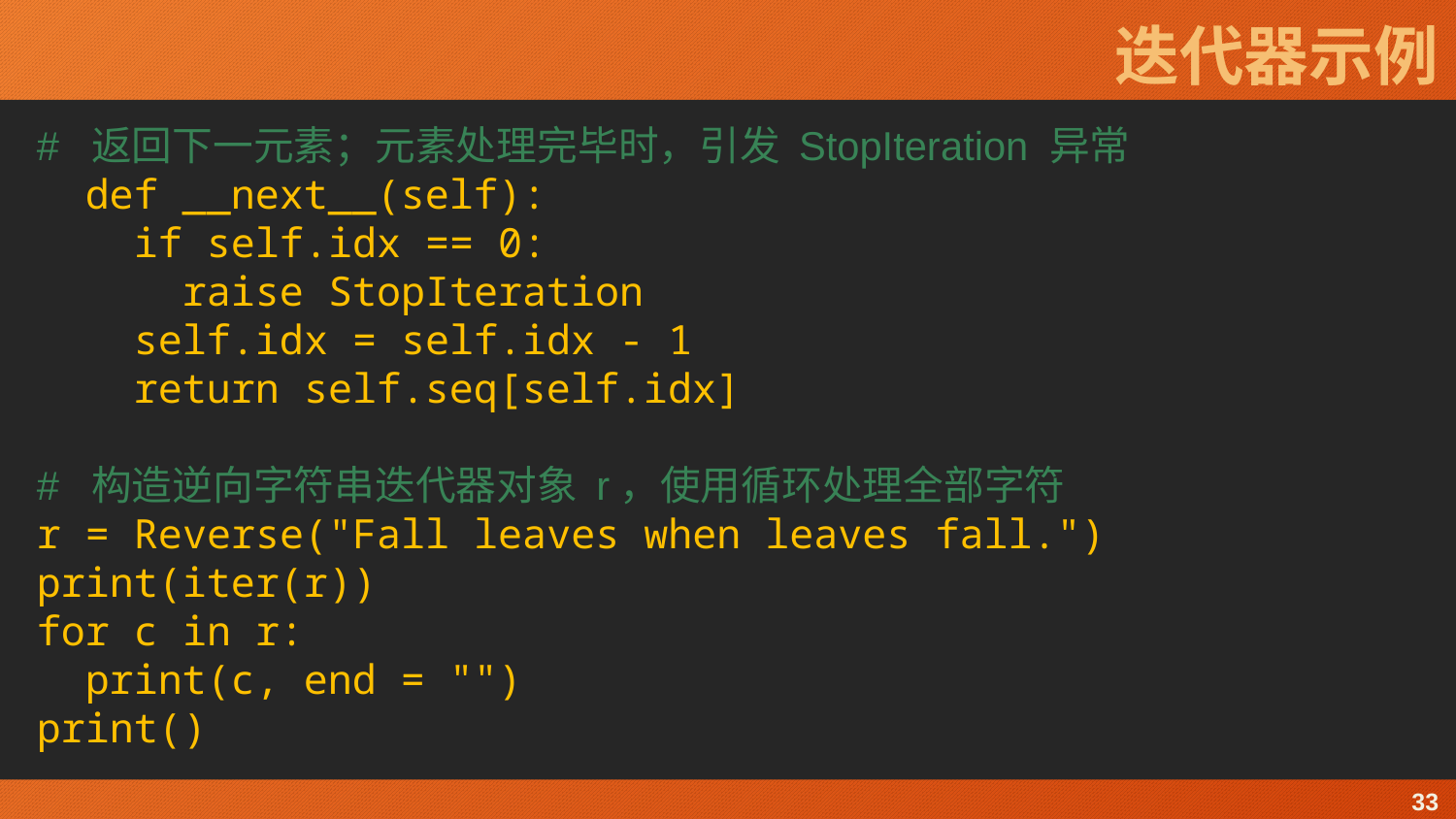

# 迭代器示例
#  返回下一元素；元素处理完毕时，引发 StopIteration 异常
  def __next__(self):
    if self.idx == 0:
      raise StopIteration
    self.idx = self.idx - 1
    return self.seq[self.idx]

#  构造逆向字符串迭代器对象 r，使用循环处理全部字符
r = Reverse("Fall leaves when leaves fall.")
print(iter(r))
for c in r:
  print(c, end = "")
print()
33